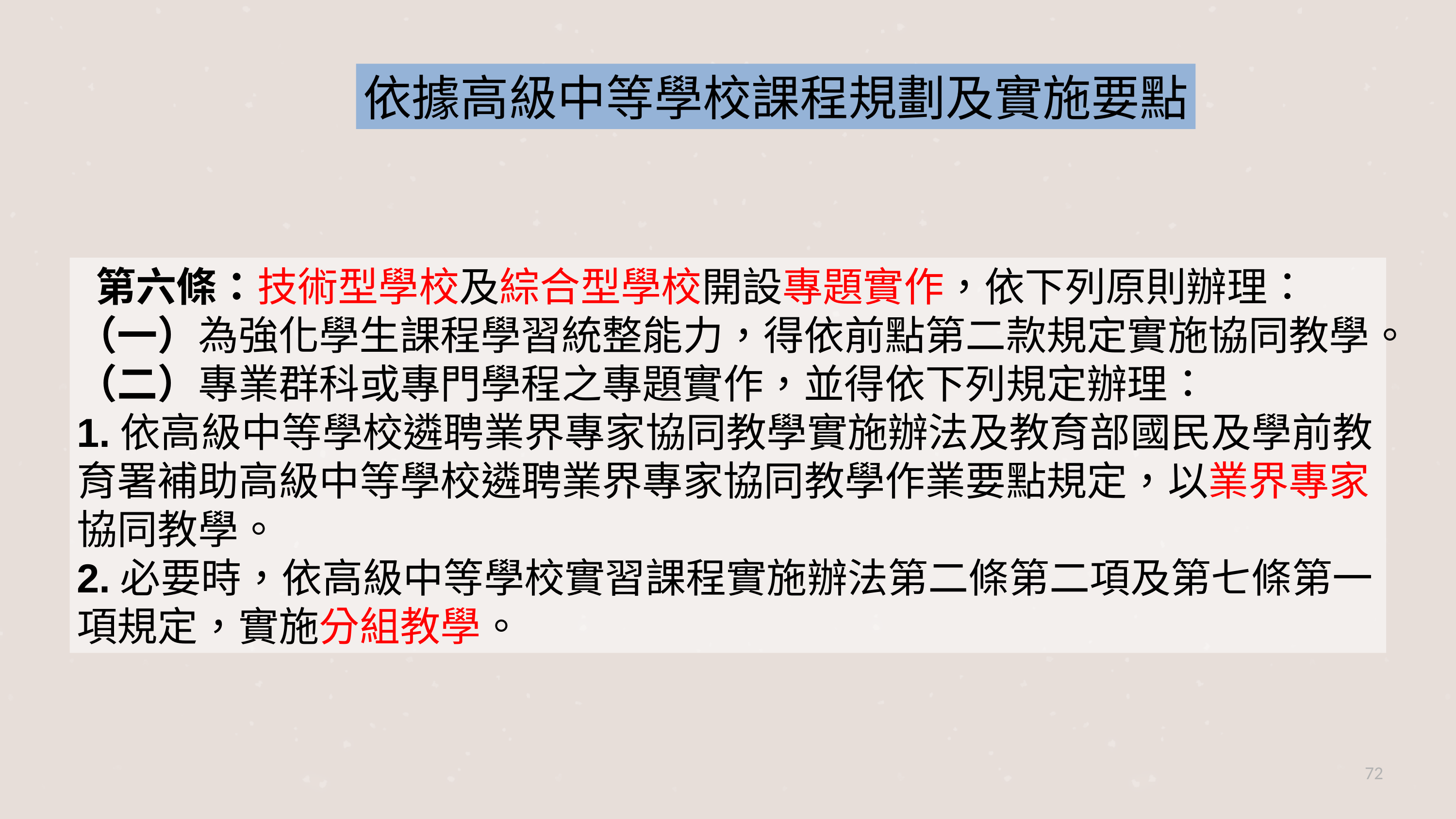

依據高級中等學校課程規劃及實施要點
 第六條：技術型學校及綜合型學校開設專題實作，依下列原則辦理：
（一）為強化學生課程學習統整能力，得依前點第二款規定實施協同教學。
（二）專業群科或專門學程之專題實作，並得依下列規定辦理：
1.依高級中等學校遴聘業界專家協同教學實施辦法及教育部國民及學前教育署補助高級中等學校遴聘業界專家協同教學作業要點規定，以業界專家協同教學。
2.必要時，依高級中等學校實習課程實施辦法第二條第二項及第七條第一項規定，實施分組教學。
72